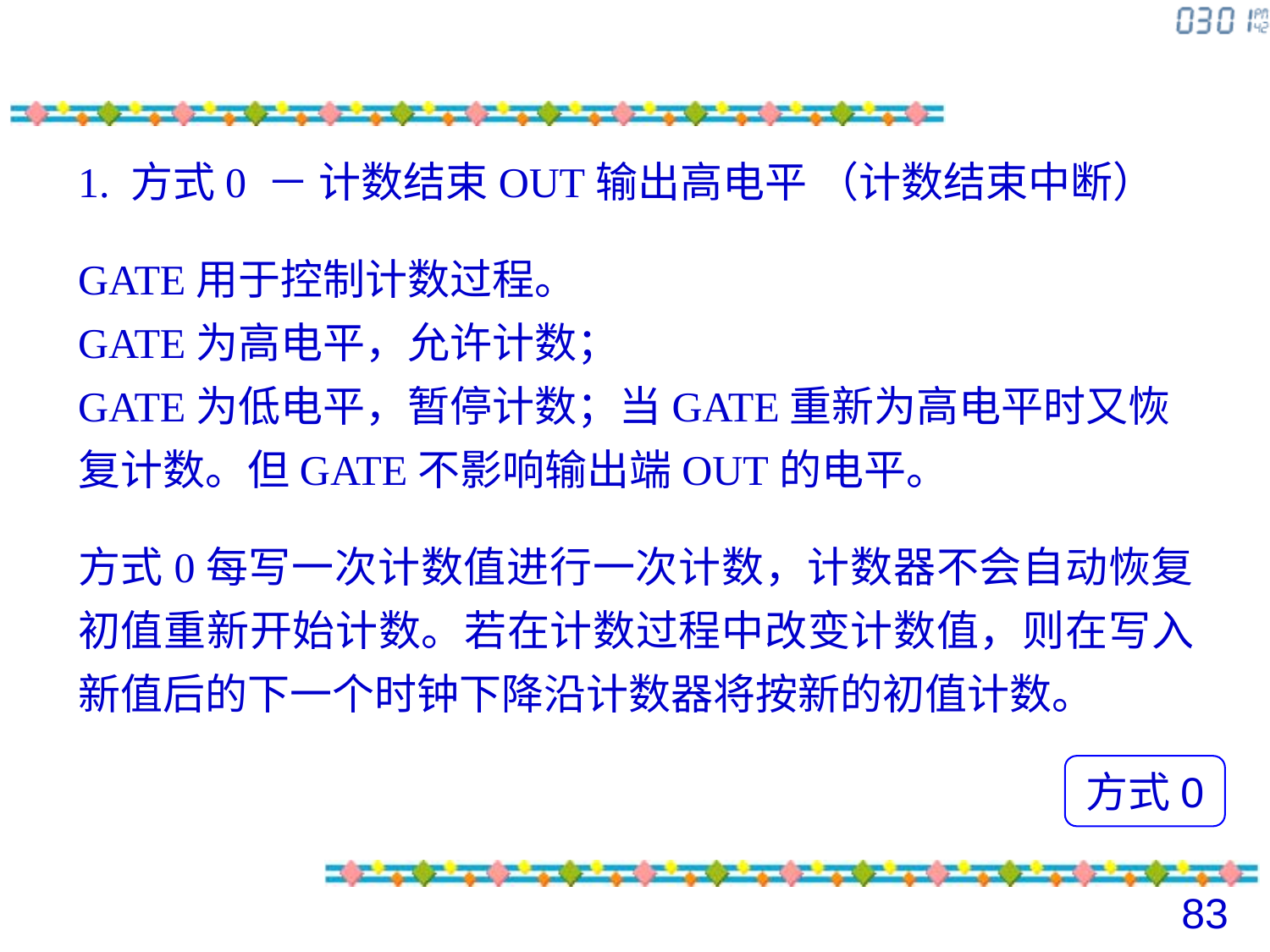

1. 方式0 － 计数结束OUT输出高电平 （计数结束中断）
GATE用于控制计数过程。
GATE为高电平，允许计数；
GATE为低电平，暂停计数；当GATE重新为高电平时又恢复计数。但GATE不影响输出端OUT的电平。
方式0每写一次计数值进行一次计数，计数器不会自动恢复初值重新开始计数。若在计数过程中改变计数值，则在写入新值后的下一个时钟下降沿计数器将按新的初值计数。
方式0